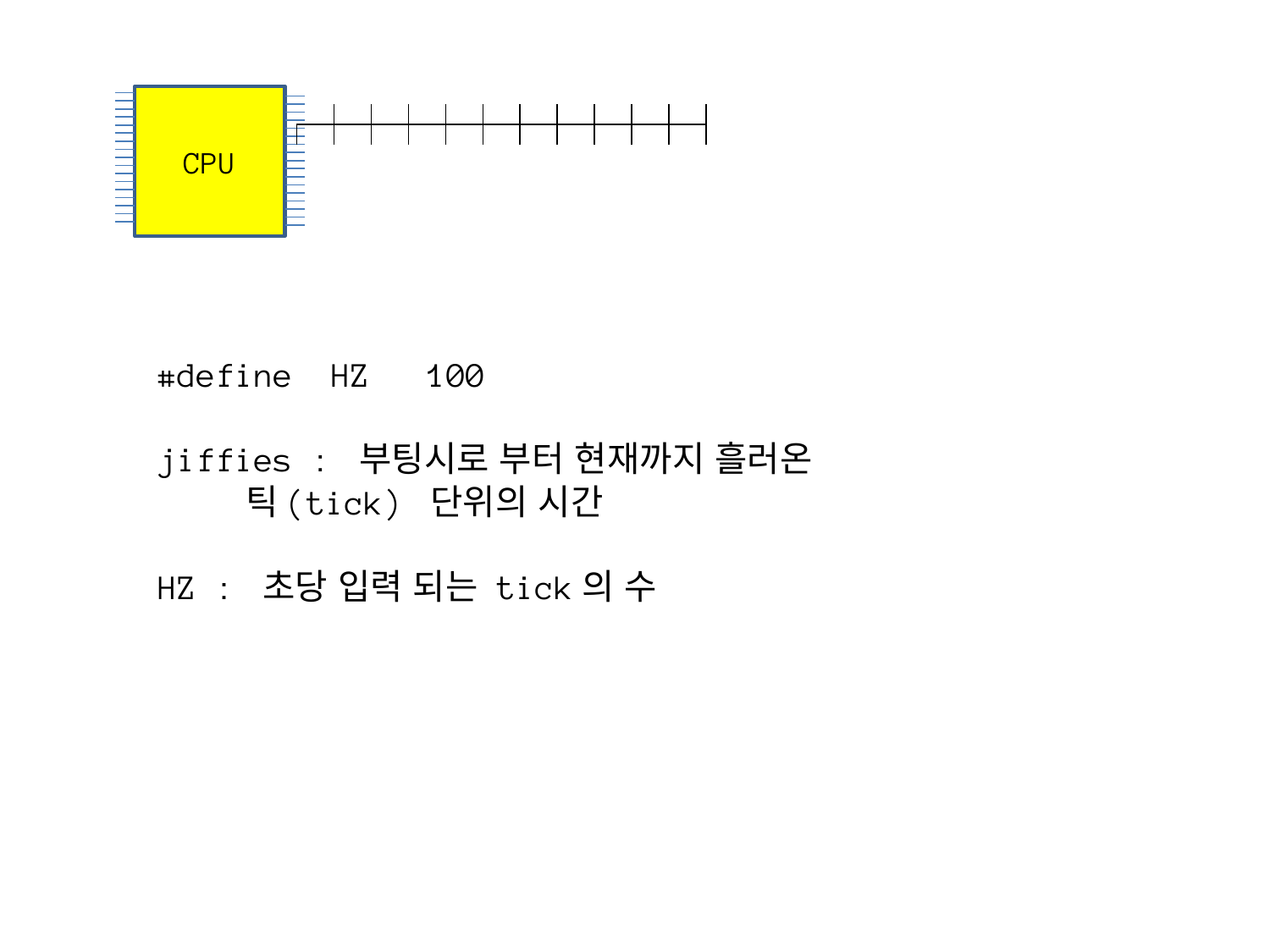

CPU
#define  HZ   100

jiffies : 부팅시로 부터 현재까지 흘러온
        틱(tick) 단위의 시간

HZ : 초당 입력 되는 tick의 수